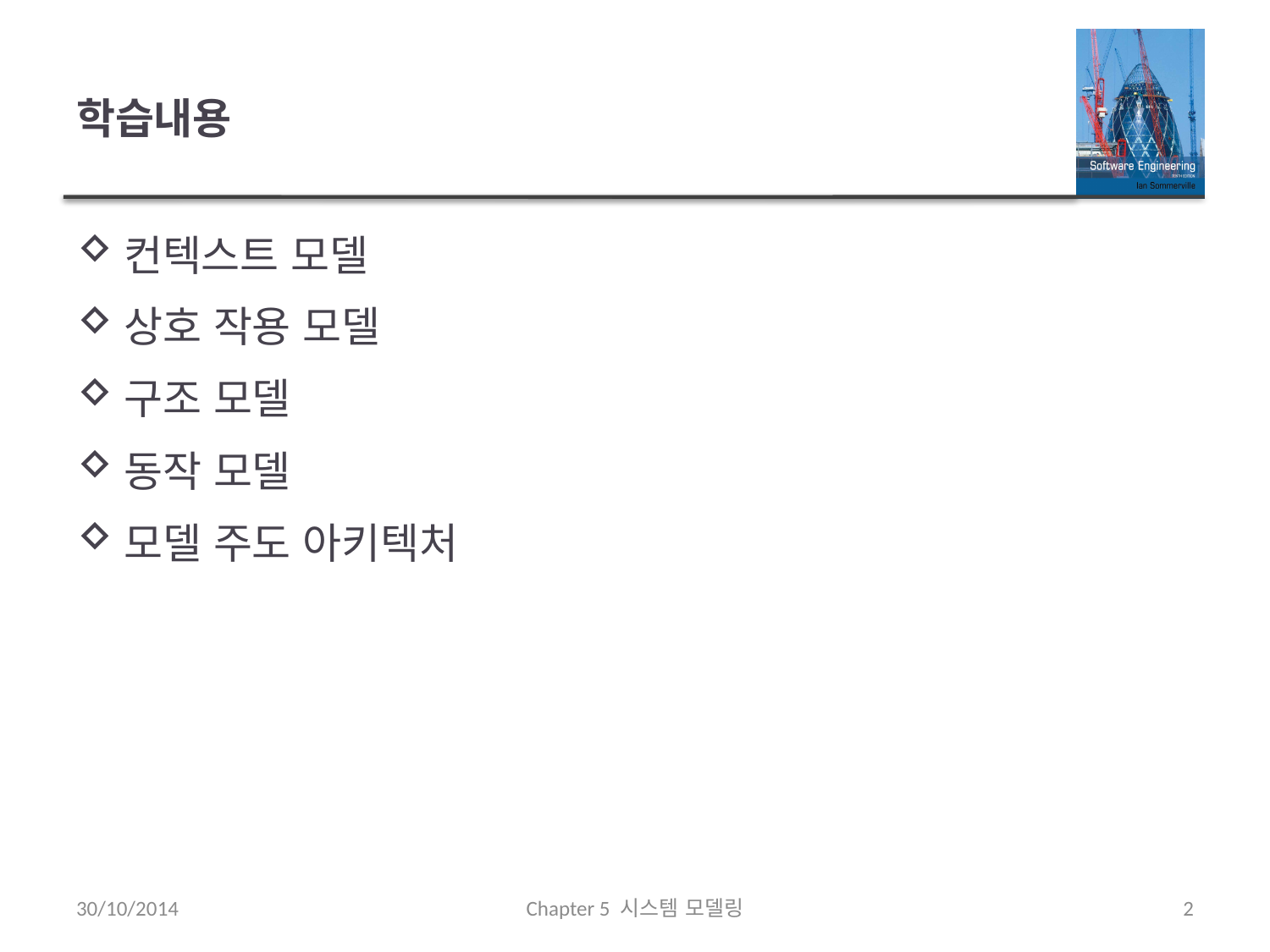

# 학습내용
컨텍스트 모델
상호 작용 모델
구조 모델
동작 모델
모델 주도 아키텍처
30/10/2014
Chapter 5 시스템 모델링
2